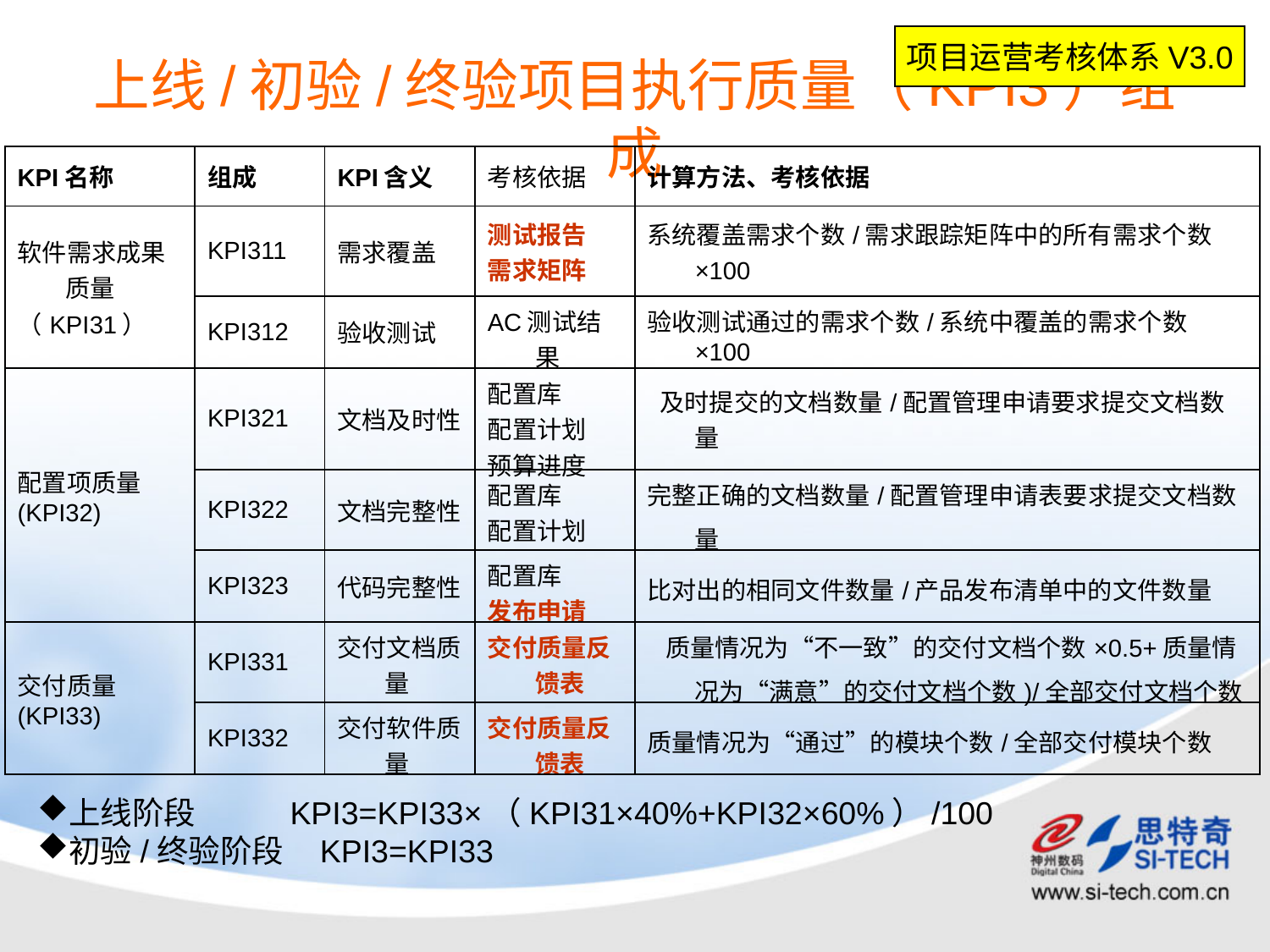

项目运营考核体系V3.0
# 上线/初验/终验项目执行质量（KPI3）组成
| KPI名称 | 组成 | KPI含义 | 考核依据 | 计算方法、考核依据 |
| --- | --- | --- | --- | --- |
| 软件需求成果质量 （KPI31） | KPI311 | 需求覆盖 | 测试报告 需求矩阵 | 系统覆盖需求个数/需求跟踪矩阵中的所有需求个数×100 |
|  | KPI312 | 验收测试 | AC测试结果 | 验收测试通过的需求个数/系统中覆盖的需求个数×100 |
| 配置项质量 (KPI32) | KPI321 | 文档及时性 | 配置库 配置计划 预算进度 | 及时提交的文档数量/配置管理申请要求提交文档数量 |
|  | KPI322 | 文档完整性 | 配置库 配置计划 | 完整正确的文档数量/配置管理申请表要求提交文档数量 |
|  | KPI323 | 代码完整性 | 配置库 发布申请 | 比对出的相同文件数量/产品发布清单中的文件数量 |
| 交付质量 (KPI33) | KPI331 | 交付文档质量 | 交付质量反馈表 | 质量情况为“不一致”的交付文档个数×0.5+质量情况为“满意”的交付文档个数)/全部交付文档个数 |
|  | KPI332 | 交付软件质量 | 交付质量反馈表 | 质量情况为“通过”的模块个数/全部交付模块个数 |
上线阶段            KPI3=KPI33×（KPI31×40%+KPI32×60%）/100
初验/终验阶段    KPI3=KPI33